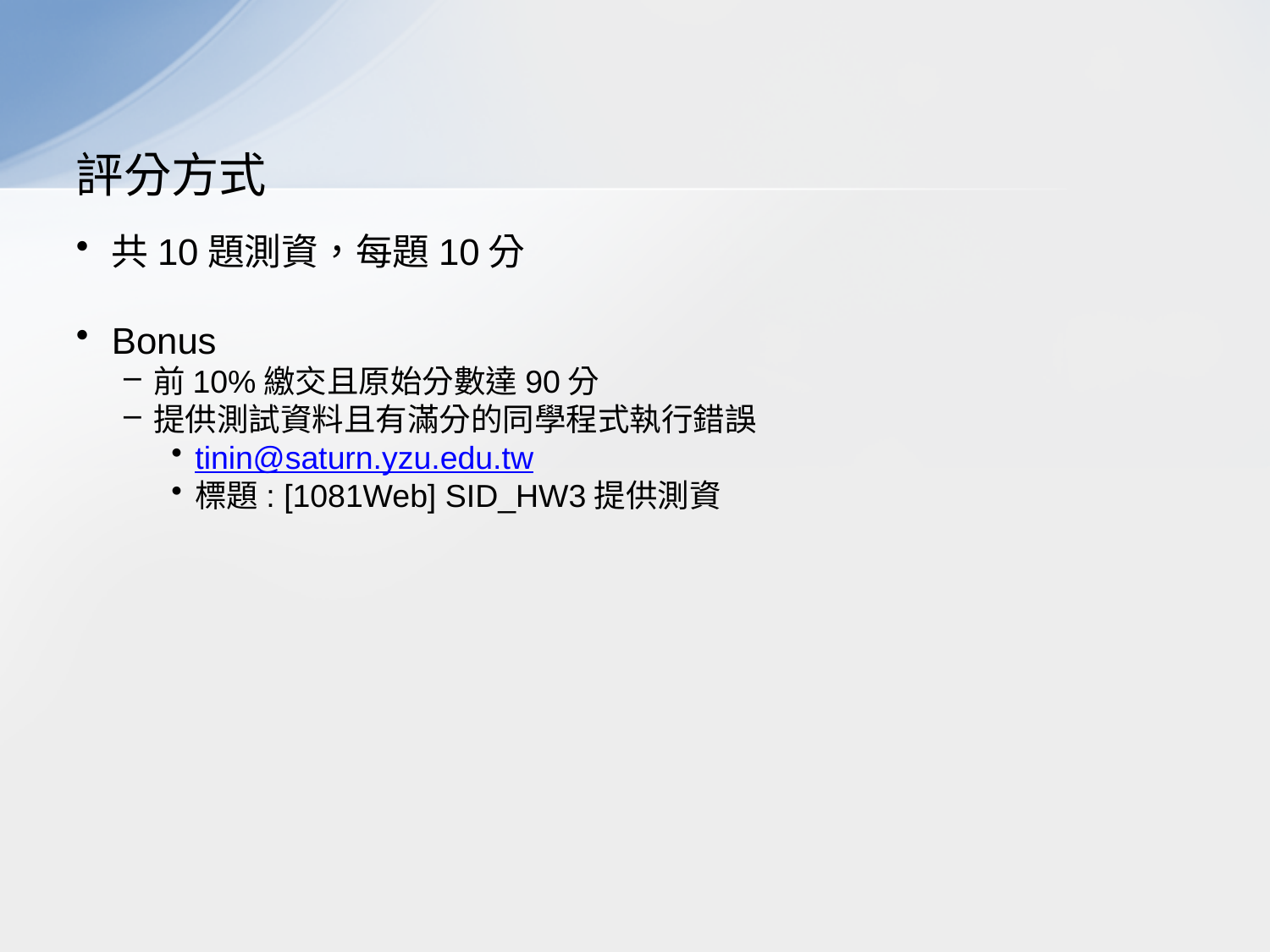

# 評分方式
共10題測資，每題10分

Bonus
前10%繳交且原始分數達90分
提供測試資料且有滿分的同學程式執行錯誤
tinin@saturn.yzu.edu.tw
標題: [1081Web] SID_HW3提供測資